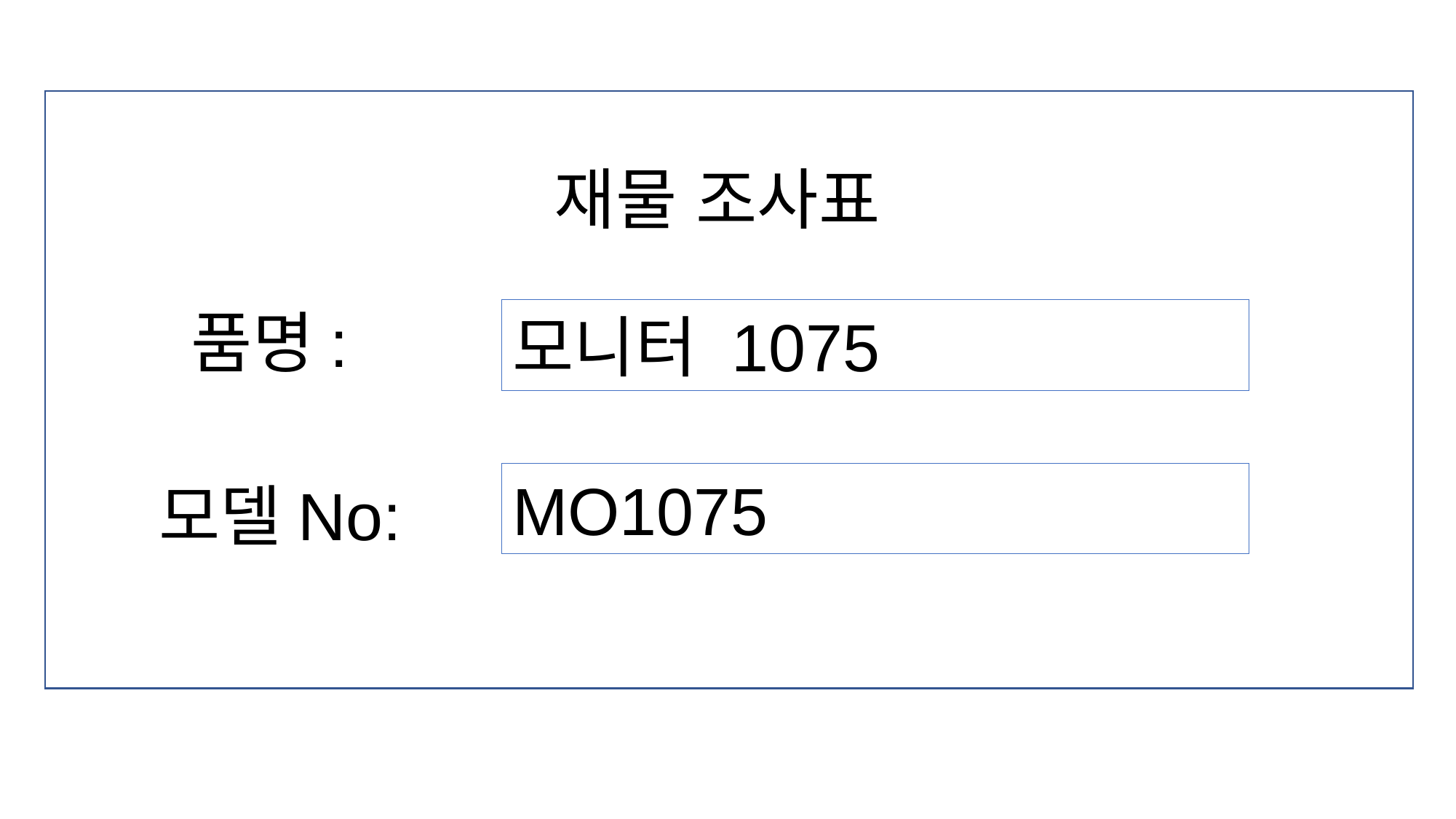

재물 조사표
품명:
모니터 1075
MO1075
모델No: